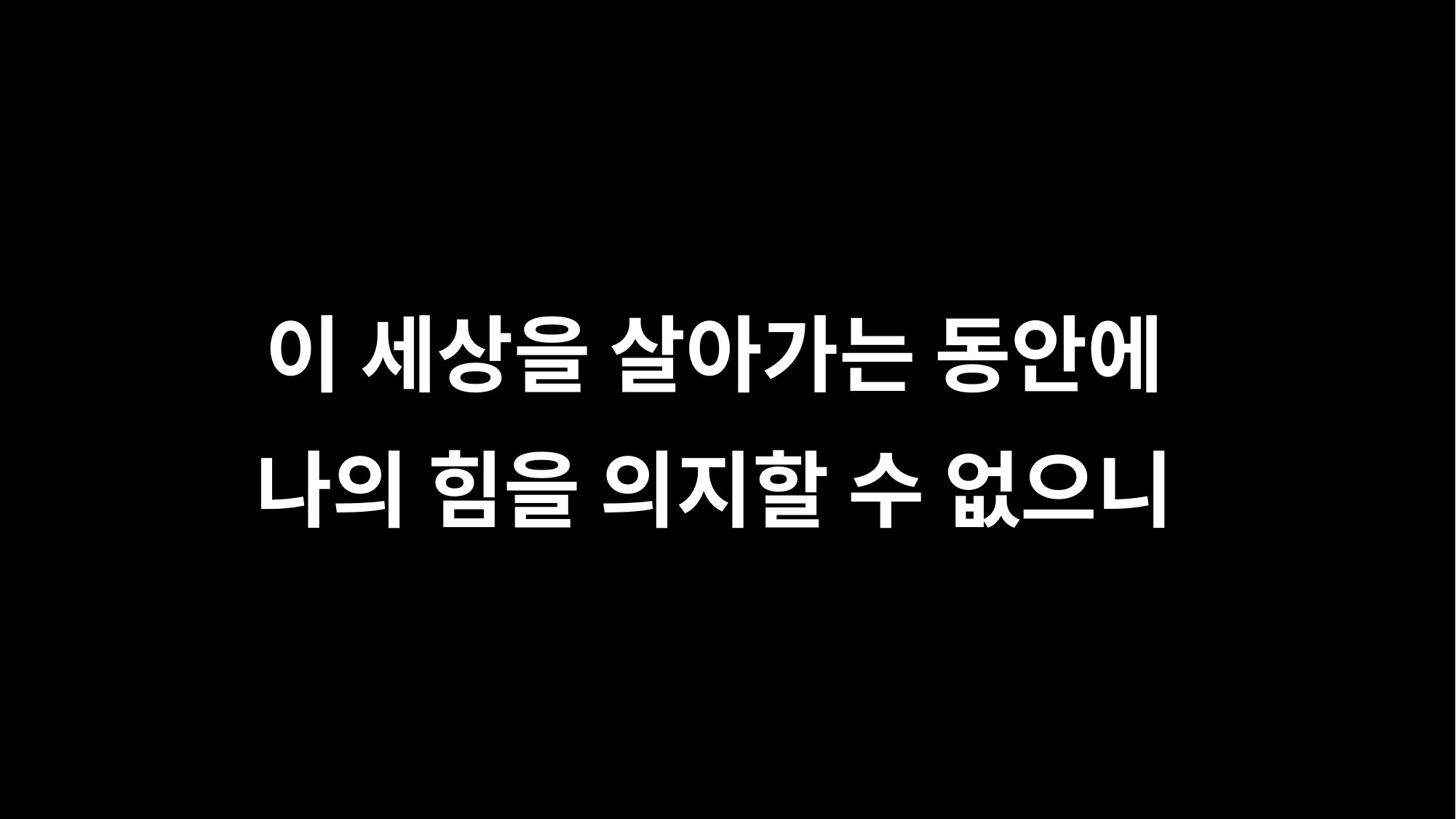

이 세상을 살아가는 동안에
나의 힘을 의지할 수 없으니